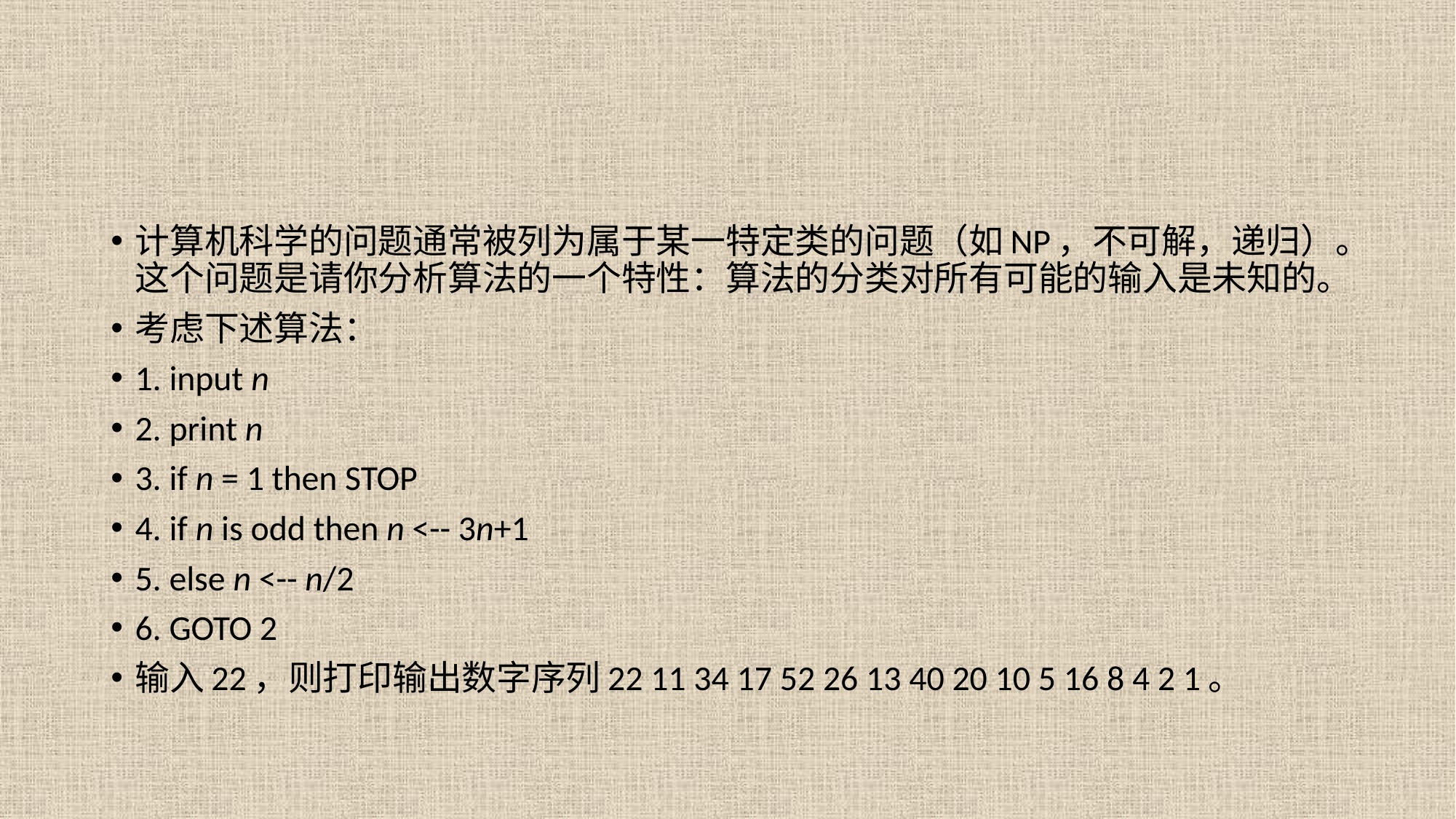

#
计算机科学的问题通常被列为属于某一特定类的问题（如NP，不可解，递归）。这个问题是请你分析算法的一个特性：算法的分类对所有可能的输入是未知的。
考虑下述算法：
1. input n
2. print n
3. if n = 1 then STOP
4. if n is odd then n <-- 3n+1
5. else n <-- n/2
6. GOTO 2
输入22，则打印输出数字序列22 11 34 17 52 26 13 40 20 10 5 16 8 4 2 1。